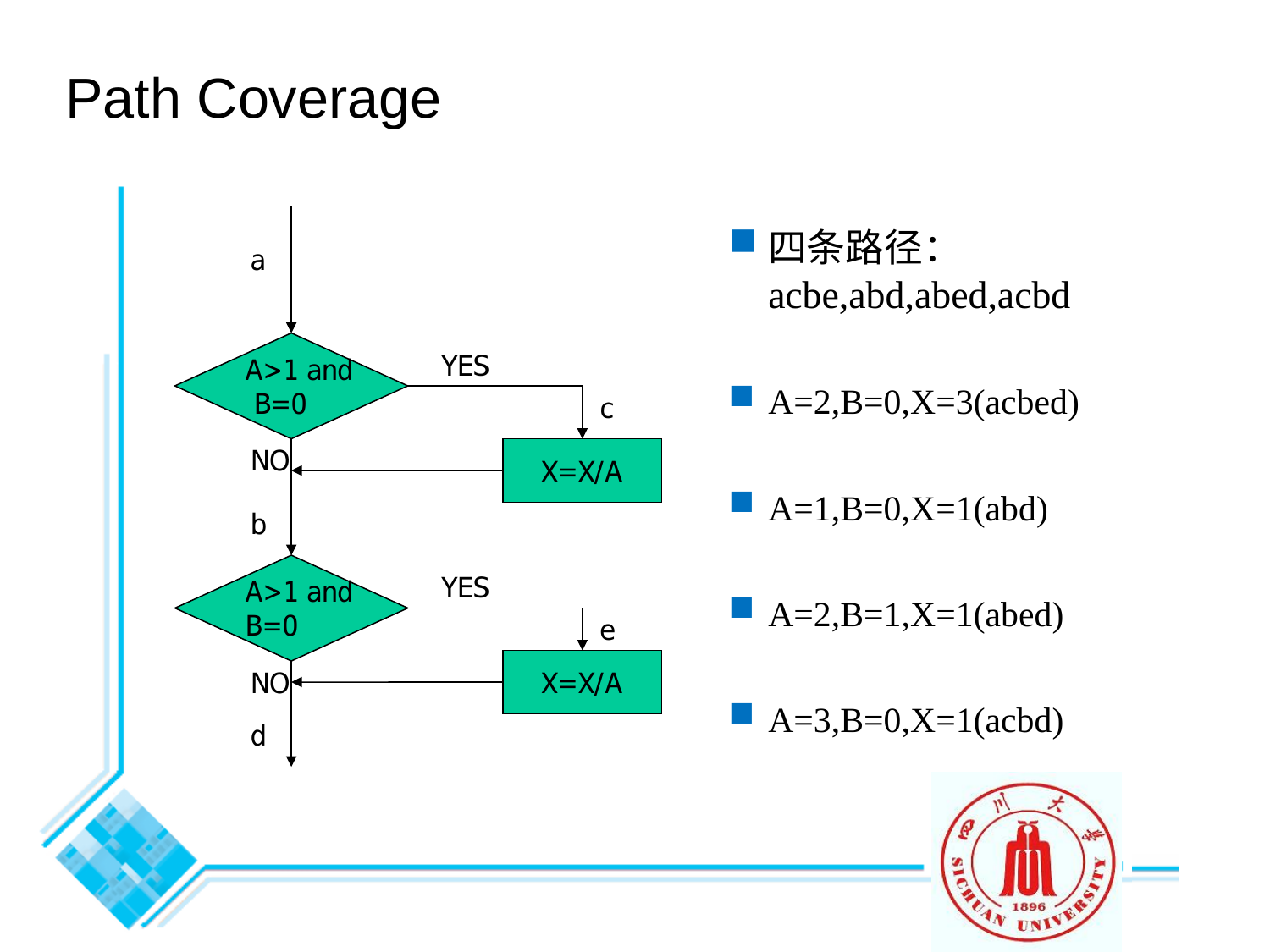

# Path Coverage
a
A>1 and
 B=0
YES
c
NO
   X=X/A
b
A>1 and
B=0
YES
e
   X=X/A
NO
d
四条路径：acbe,abd,abed,acbd

A=2,B=0,X=3(acbed)

A=1,B=0,X=1(abd)

A=2,B=1,X=1(abed)

A=3,B=0,X=1(acbd)